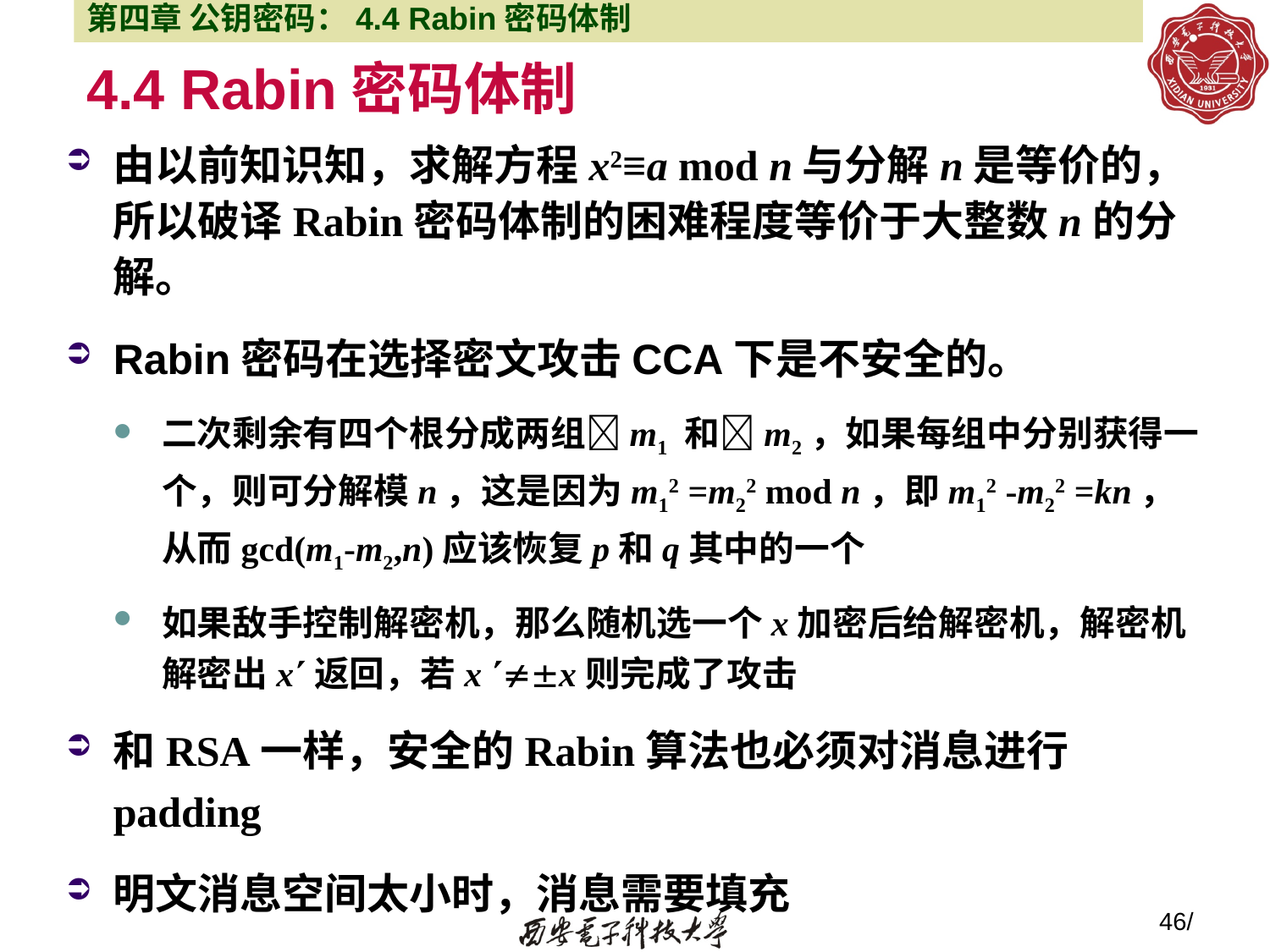

第四章 公钥密码：4.4 Rabin密码体制
# 4.4 Rabin密码体制
由以前知识知，求解方程x2≡a mod n与分解n是等价的，所以破译Rabin密码体制的困难程度等价于大整数n的分解。
Rabin密码在选择密文攻击CCA下是不安全的。
二次剩余有四个根分成两组±m1 和±m2，如果每组中分别获得一个，则可分解模n，这是因为m12 =m22 mod n，即m12 -m22 =kn，从而gcd(m1-m2,n)应该恢复p和q其中的一个
如果敌手控制解密机，那么随机选一个x加密后给解密机，解密机解密出x′返回，若x ′≠±x则完成了攻击
和RSA一样，安全的Rabin算法也必须对消息进行padding
明文消息空间太小时，消息需要填充

46/